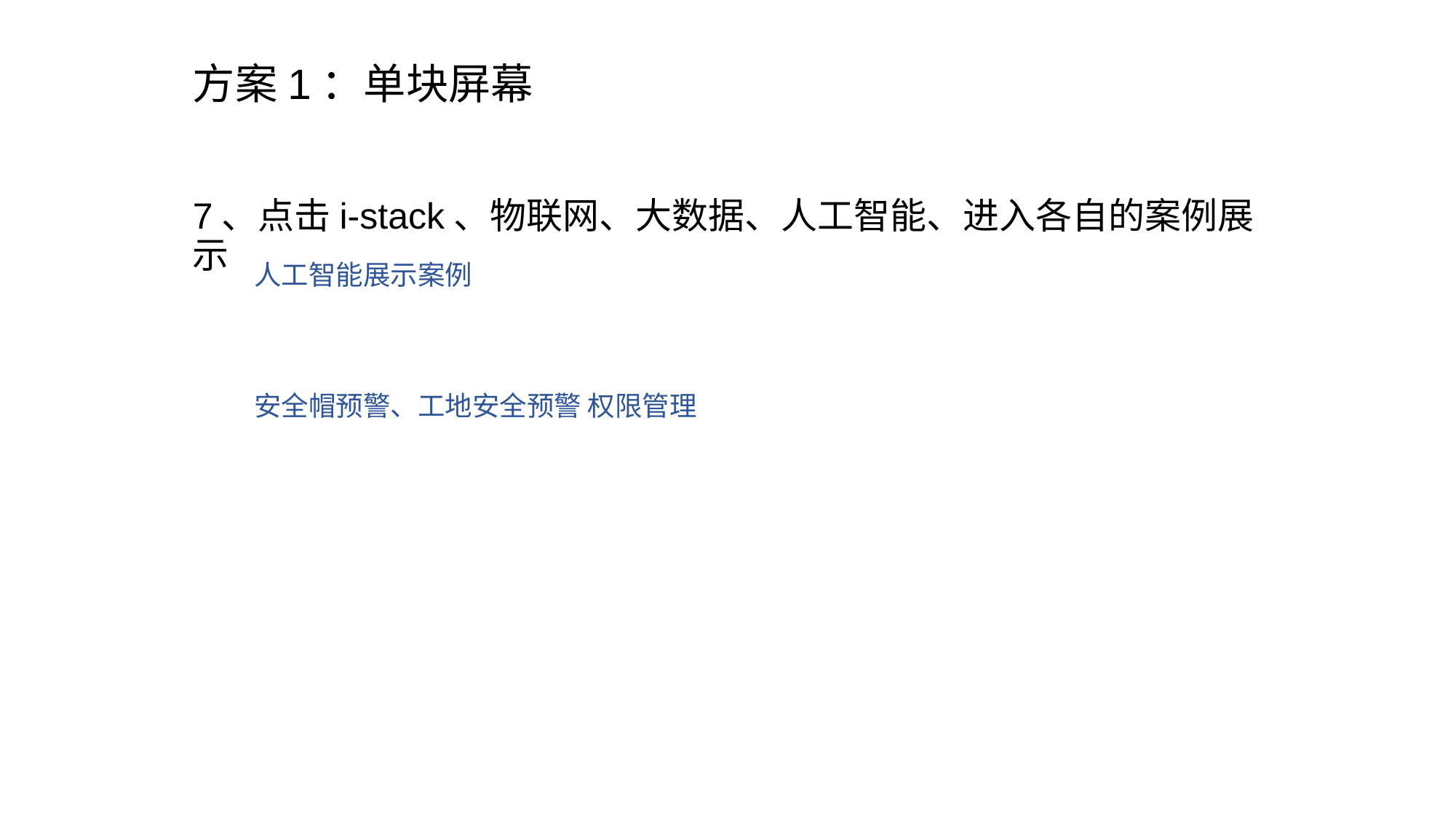

# 方案1：单块屏幕
7、点击i-stack、物联网、大数据、人工智能、进入各自的案例展示
人工智能展示案例

安全帽预警、工地安全预警 权限管理